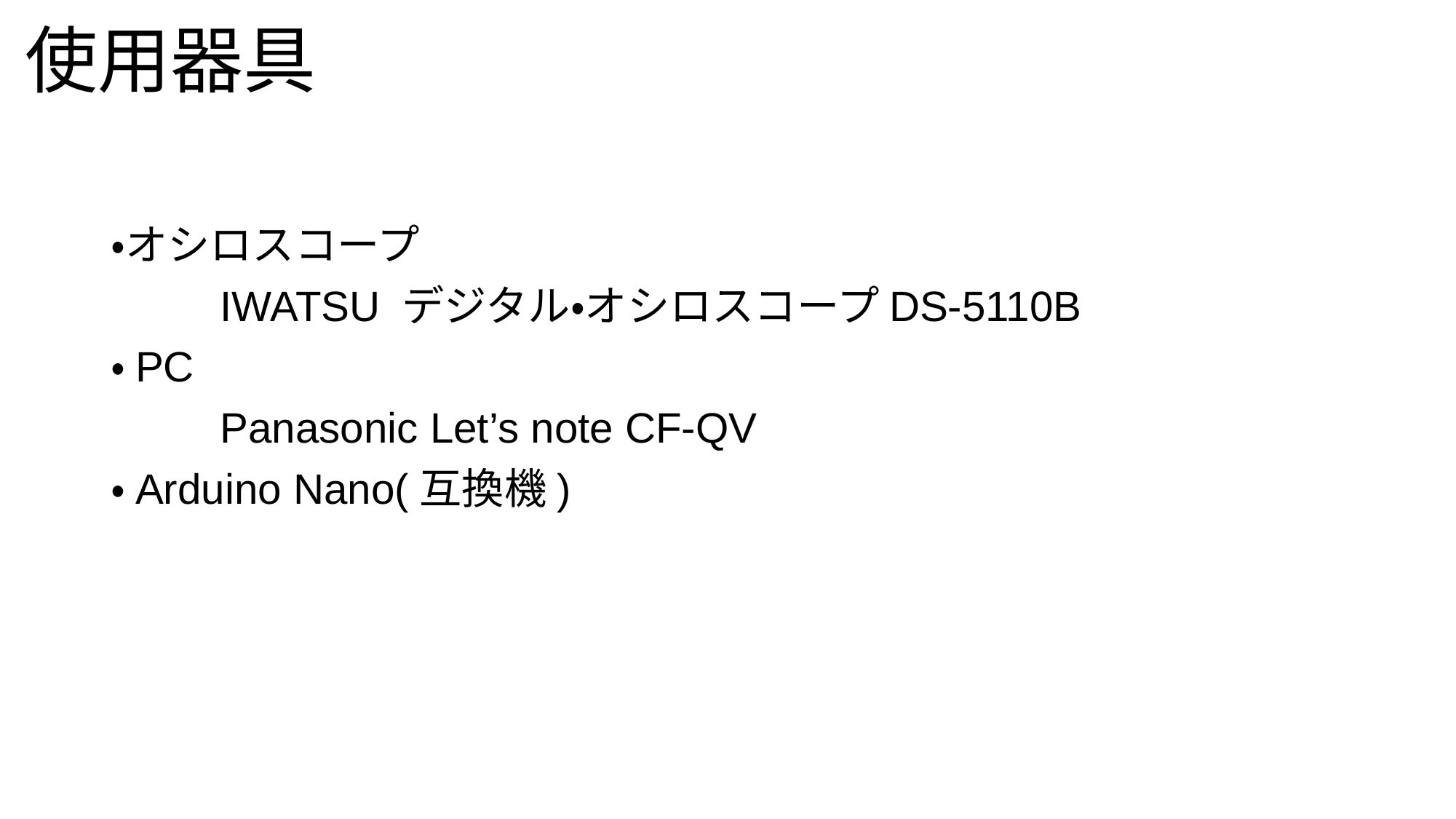

使用器具
・オシロスコープ
	IWATSU デジタル・オシロスコープDS-5110B
・PC
	Panasonic Let’s note CF-QV
・Arduino Nano(互換機)